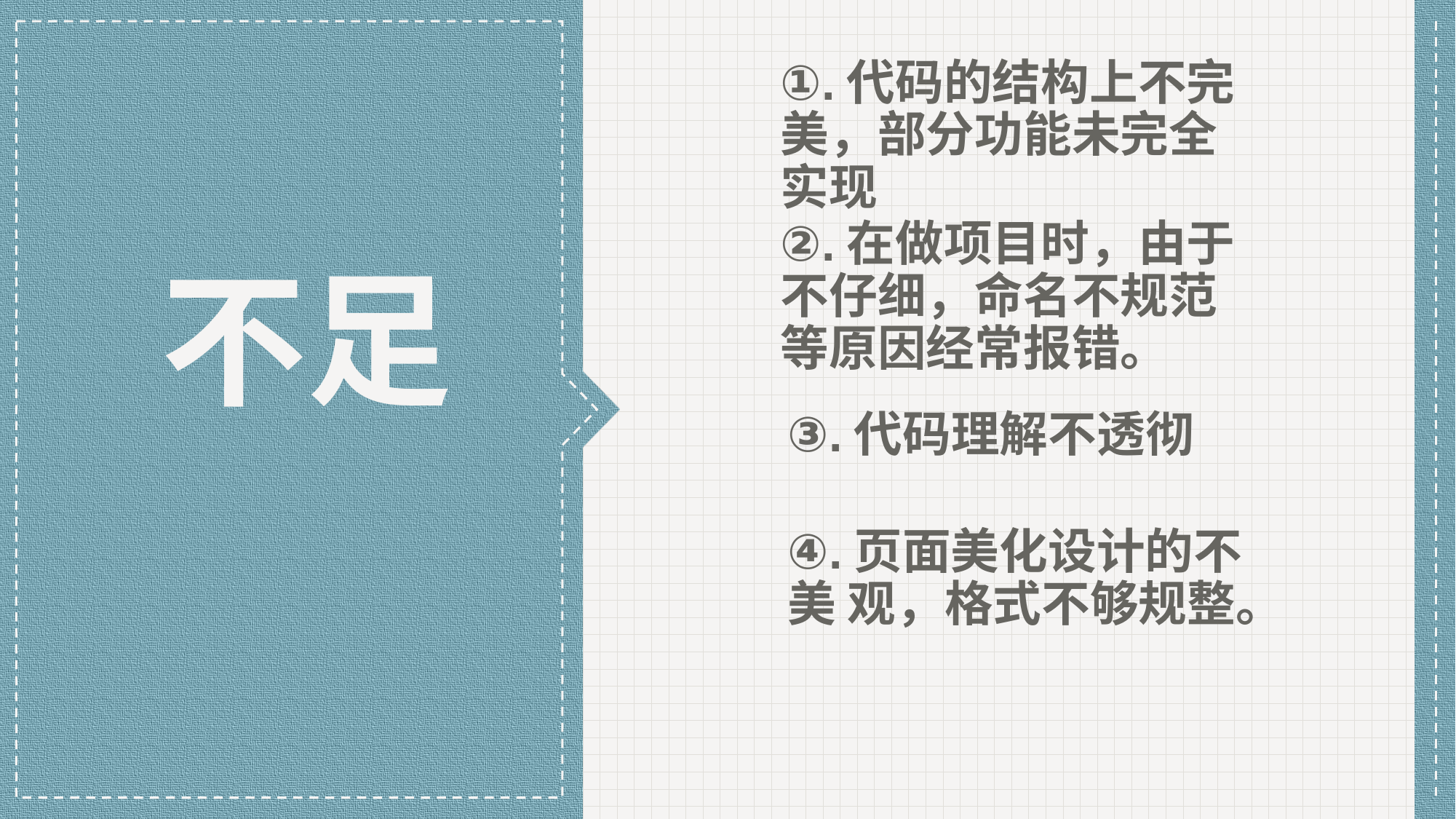

①.代码的结构上不完美，部分功能未完全实现

不足
②.在做项目时，由于不仔细，命名不规范等原因经常报错。
③.代码理解不透彻

④.页面美化设计的不美 观，格式不够规整。